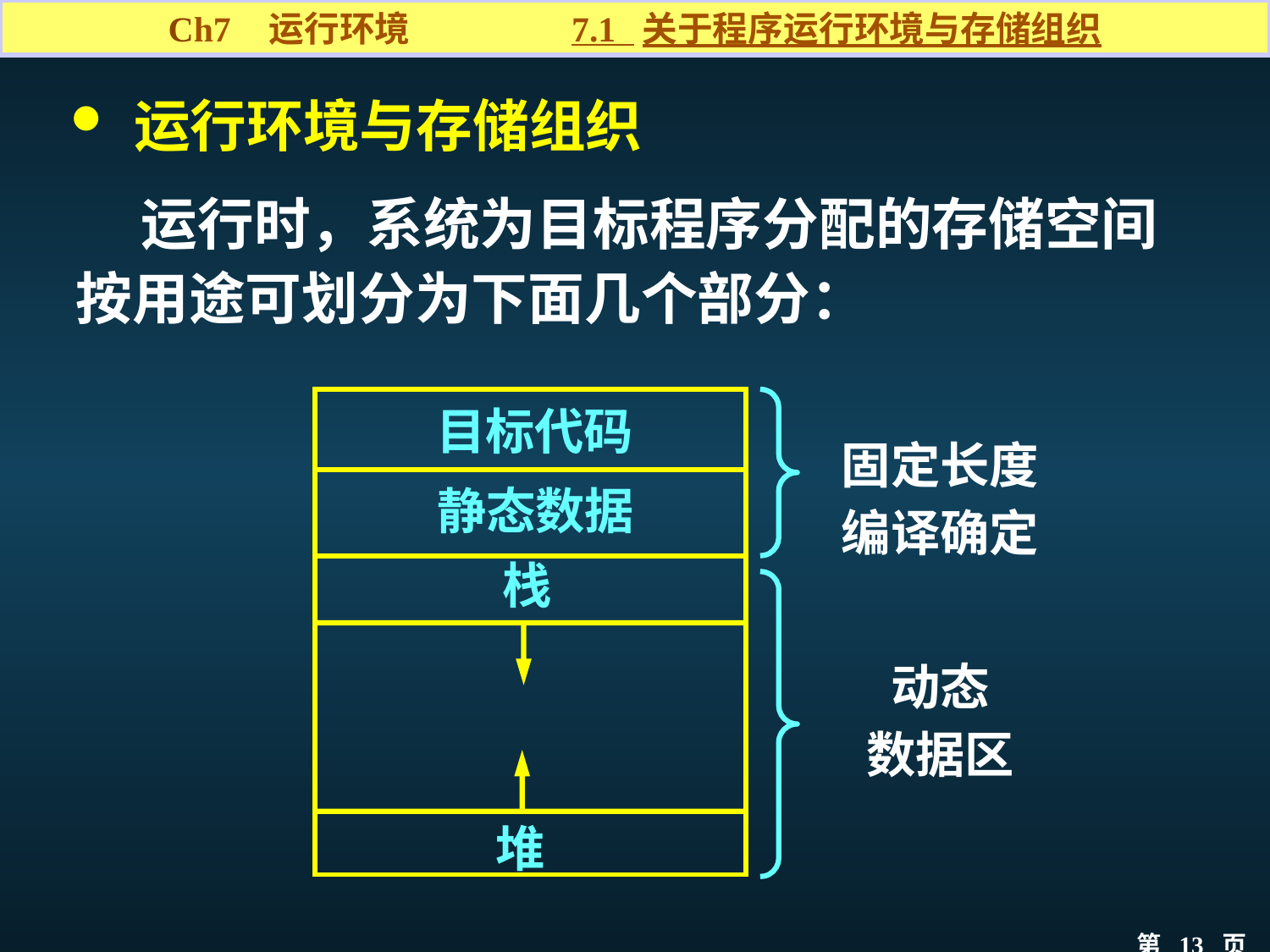

Ch7   运行环境                   7.1  关于程序运行环境与存储组织
运行环境与存储组织
    运行时，系统为目标程序分配的存储空间按用途可划分为下面几个部分：

|  |
| --- |
|  |
|  |

固定长度
编译确定
目标代码
静态数据
栈

动态
数据区

堆